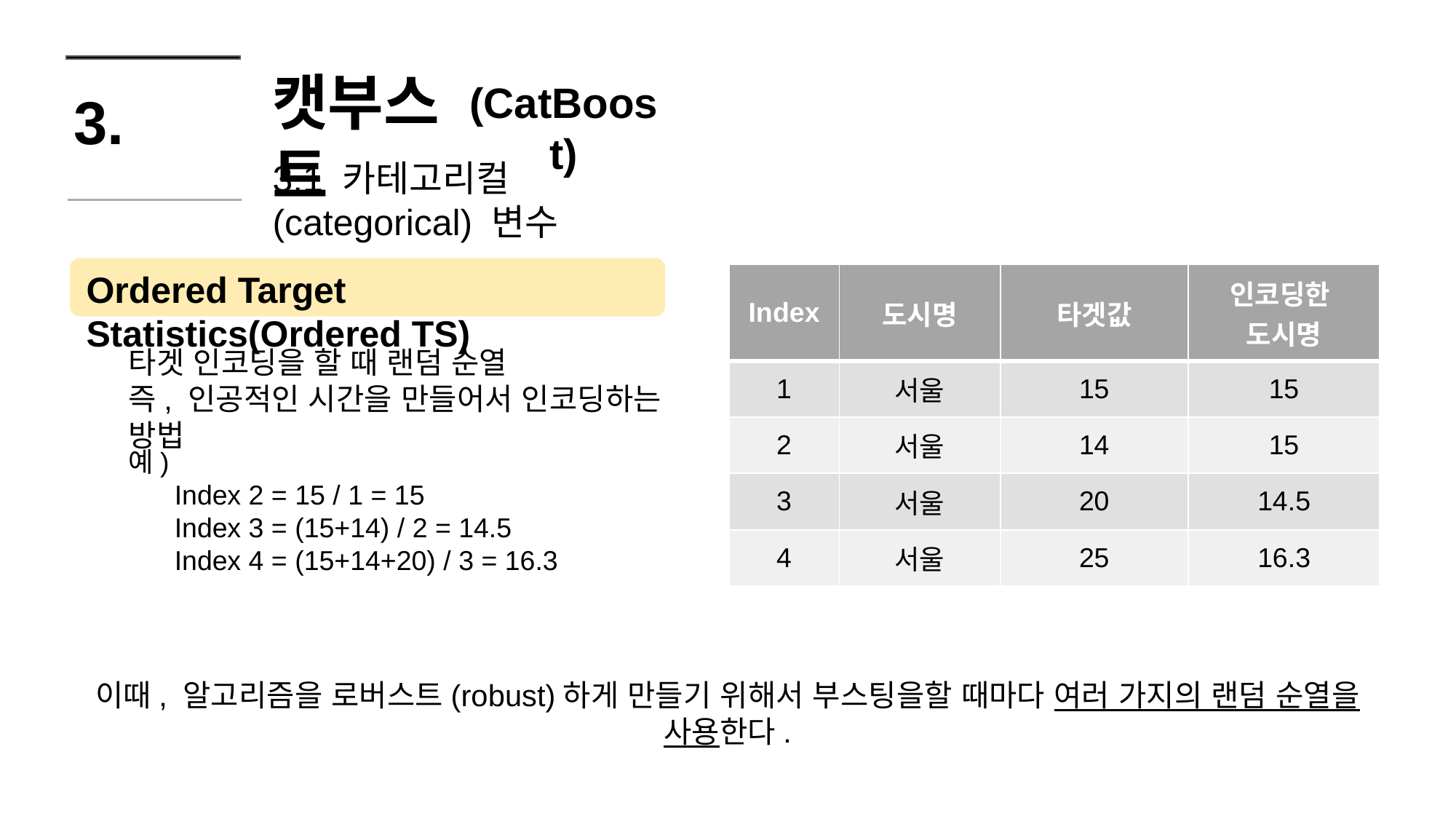

캣부스트
(CatBoost)
3.
3.1 카테고리컬(categorical) 변수

Ordered Target Statistics(Ordered TS)
| Index | 도시명 | 타겟값 | 인코딩한 도시명 |
| --- | --- | --- | --- |
| 1 | 서울 | 15 | 15 |
| 2 | 서울 | 14 | 15 |
| 3 | 서울 | 20 | 14.5 |
| 4 | 서울 | 25 | 16.3 |
타겟 인코딩을 할 때 랜덤 순열
즉, 인공적인 시간을 만들어서 인코딩하는 방법
예)
      Index 2 = 15 / 1 = 15
      Index 3 = (15+14) / 2 = 14.5
      Index 4 = (15+14+20) / 3 = 16.3
이때, 알고리즘을 로버스트(robust)하게 만들기 위해서 부스팅을할 때마다 여러 가지의 랜덤 순열을 사용한다.